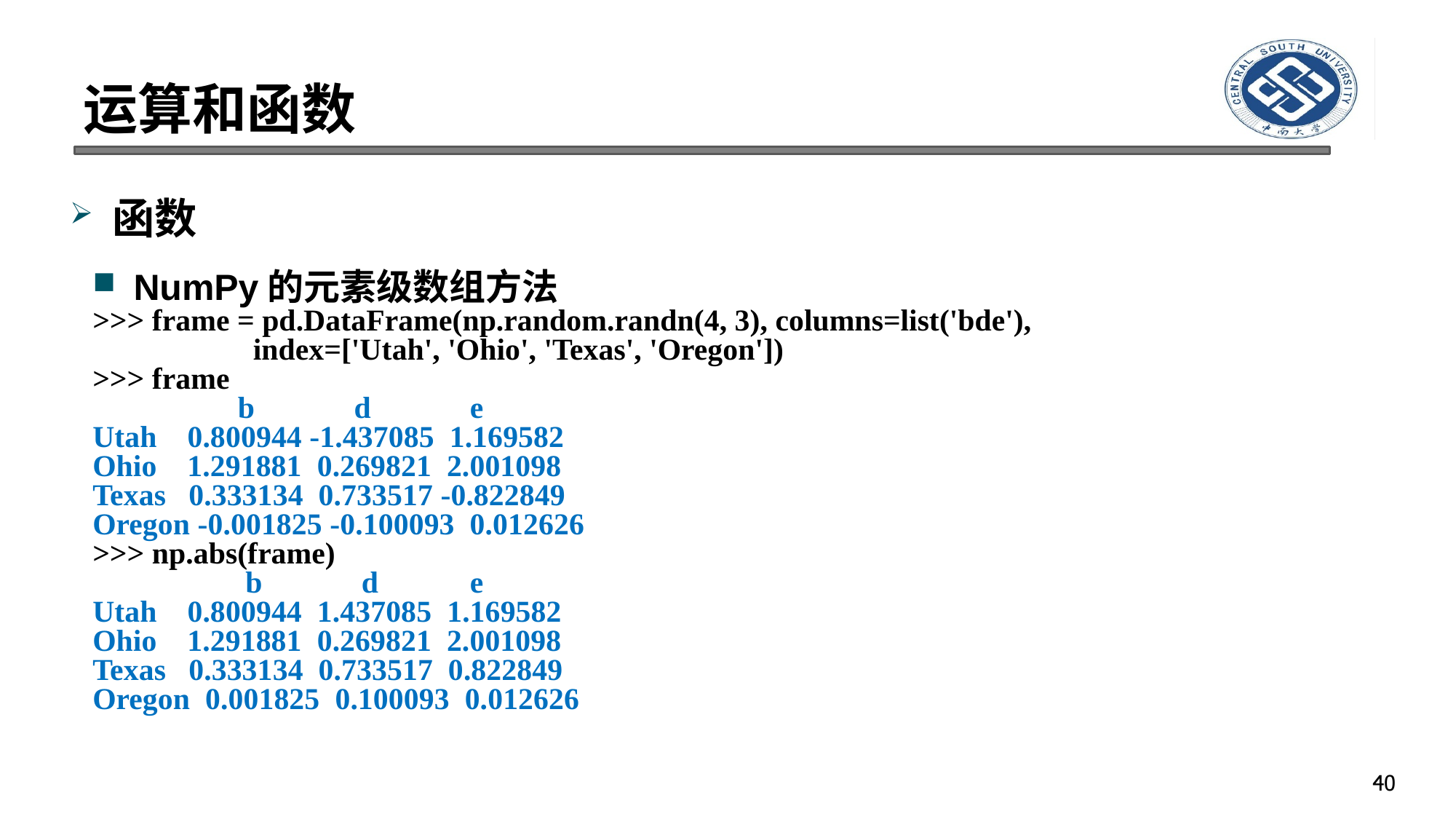

# 运算和函数
函数
NumPy的元素级数组方法
>>> frame = pd.DataFrame(np.random.randn(4, 3), columns=list('bde'),
                     index=['Utah', 'Ohio', 'Texas', 'Oregon'])
>>> frame
                   b             d             e
Utah    0.800944 -1.437085  1.169582
Ohio    1.291881  0.269821  2.001098
Texas   0.333134  0.733517 -0.822849
Oregon -0.001825 -0.100093  0.012626
>>> np.abs(frame)
                    b             d            e
Utah    0.800944  1.437085  1.169582
Ohio    1.291881  0.269821  2.001098
Texas   0.333134  0.733517  0.822849
Oregon  0.001825  0.100093  0.012626
40